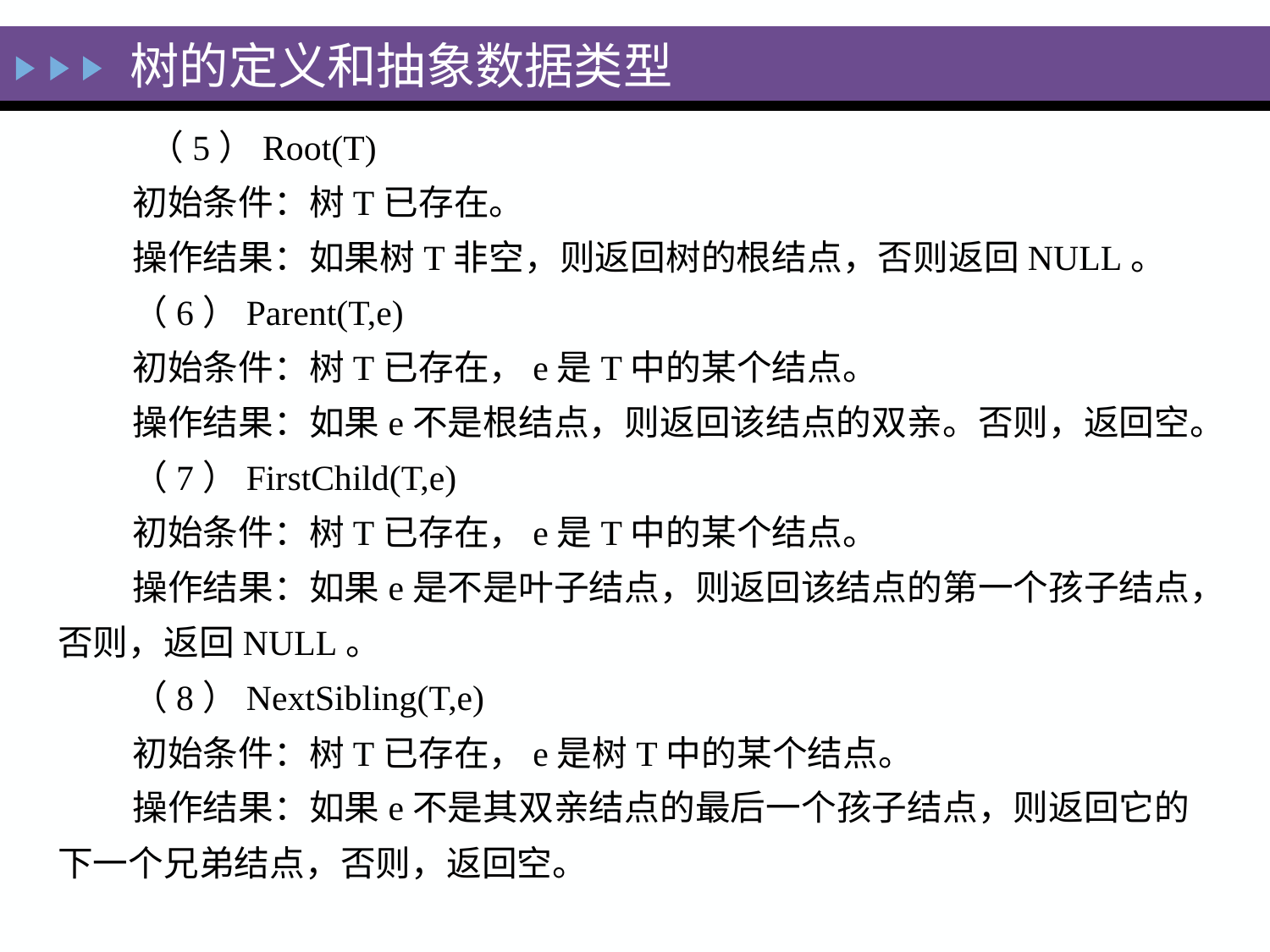

# 树的定义和抽象数据类型
 （5）Root(T)
初始条件：树T已存在。
操作结果：如果树T非空，则返回树的根结点，否则返回NULL。
（6）Parent(T,e)
初始条件：树T已存在，e是T中的某个结点。
操作结果：如果e不是根结点，则返回该结点的双亲。否则，返回空。
（7）FirstChild(T,e)
初始条件：树T已存在，e是T中的某个结点。
操作结果：如果e是不是叶子结点，则返回该结点的第一个孩子结点，否则，返回NULL。
（8）NextSibling(T,e)
初始条件：树T已存在，e是树T中的某个结点。
操作结果：如果e不是其双亲结点的最后一个孩子结点，则返回它的下一个兄弟结点，否则，返回空。